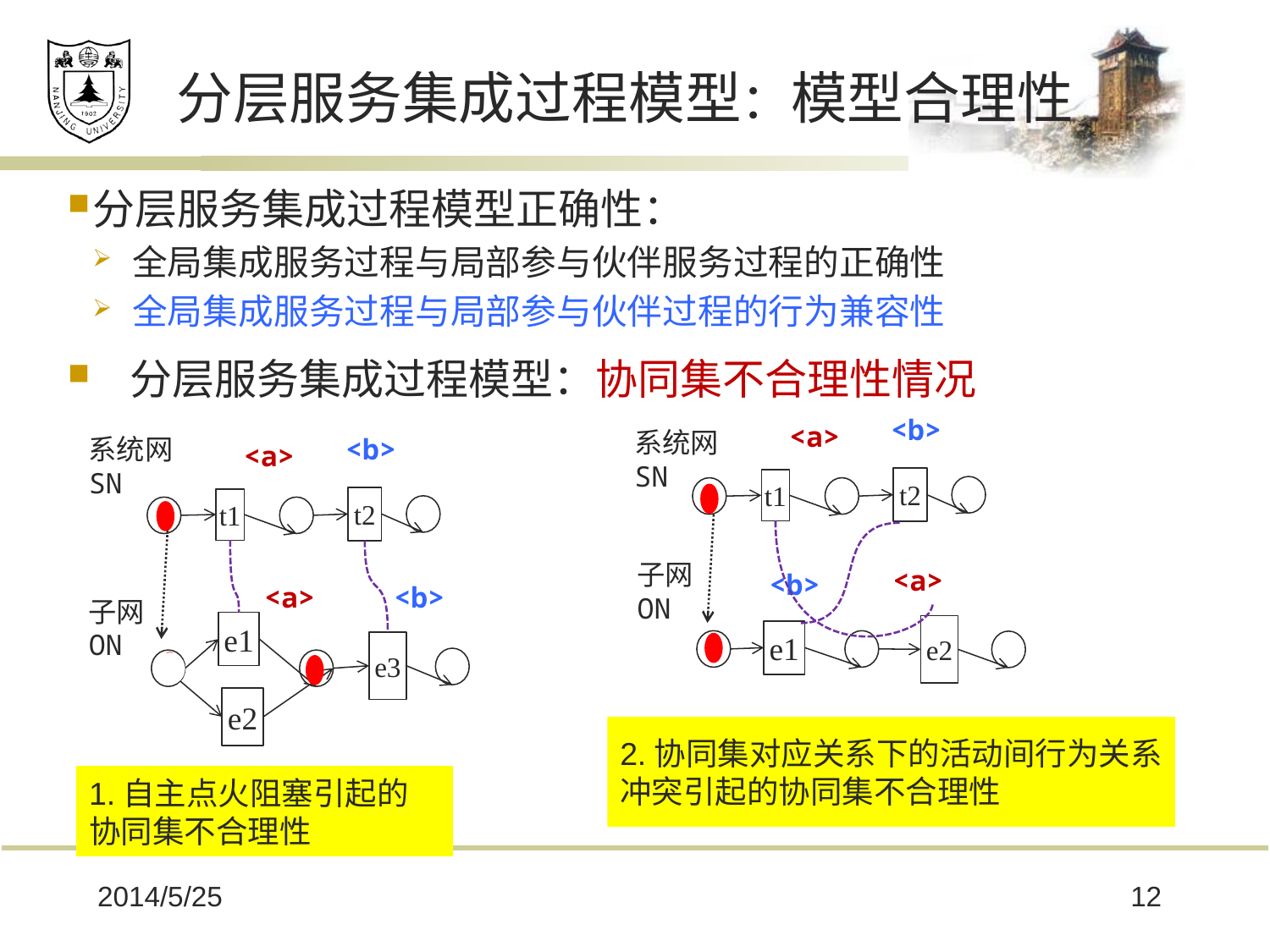

# 分层服务集成过程模型：模型合理性
分层服务集成过程模型正确性：
全局集成服务过程与局部参与伙伴服务过程的正确性
全局集成服务过程与局部参与伙伴过程的行为兼容性
分层服务集成过程模型：协同集不合理性情况
<b>
<a>
系统网
SN
t2
t1

子网
ON
<a>
<b>
e2
e1

系统网
SN
<b>
<a>
t2
t1

<a>
<b>
子网
ON
e1
e3

e2

2.协同集对应关系下的活动间行为关系
冲突引起的协同集不合理性
1.自主点火阻塞引起的
协同集不合理性
2014/5/25
12